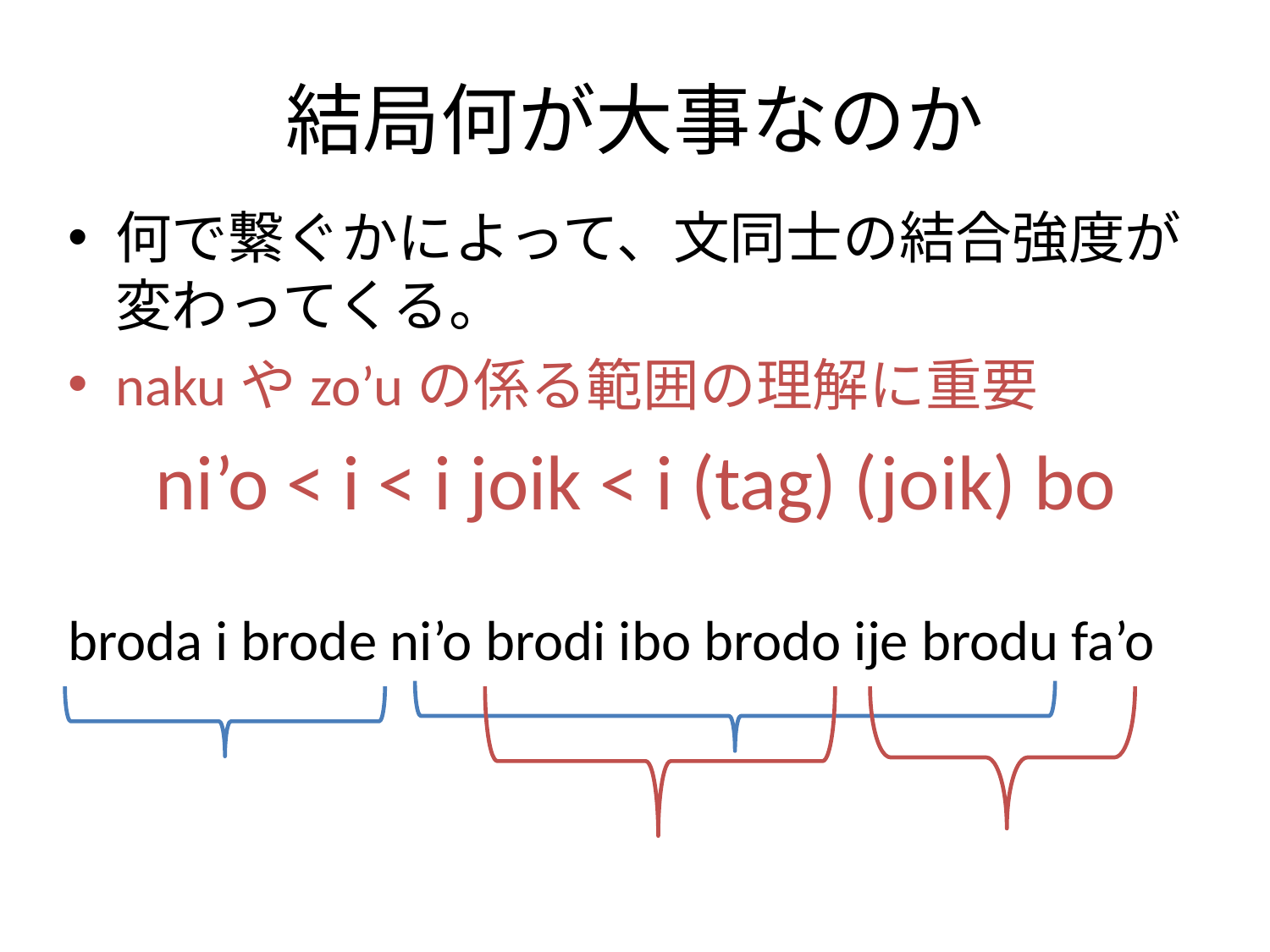

# 結局何が大事なのか
何で繋ぐかによって、文同士の結合強度が変わってくる。
nakuやzo’uの係る範囲の理解に重要
ni’o < i < i joik < i (tag) (joik) bo
broda i brode ni’o brodi ibo brodo ije brodu fa’o